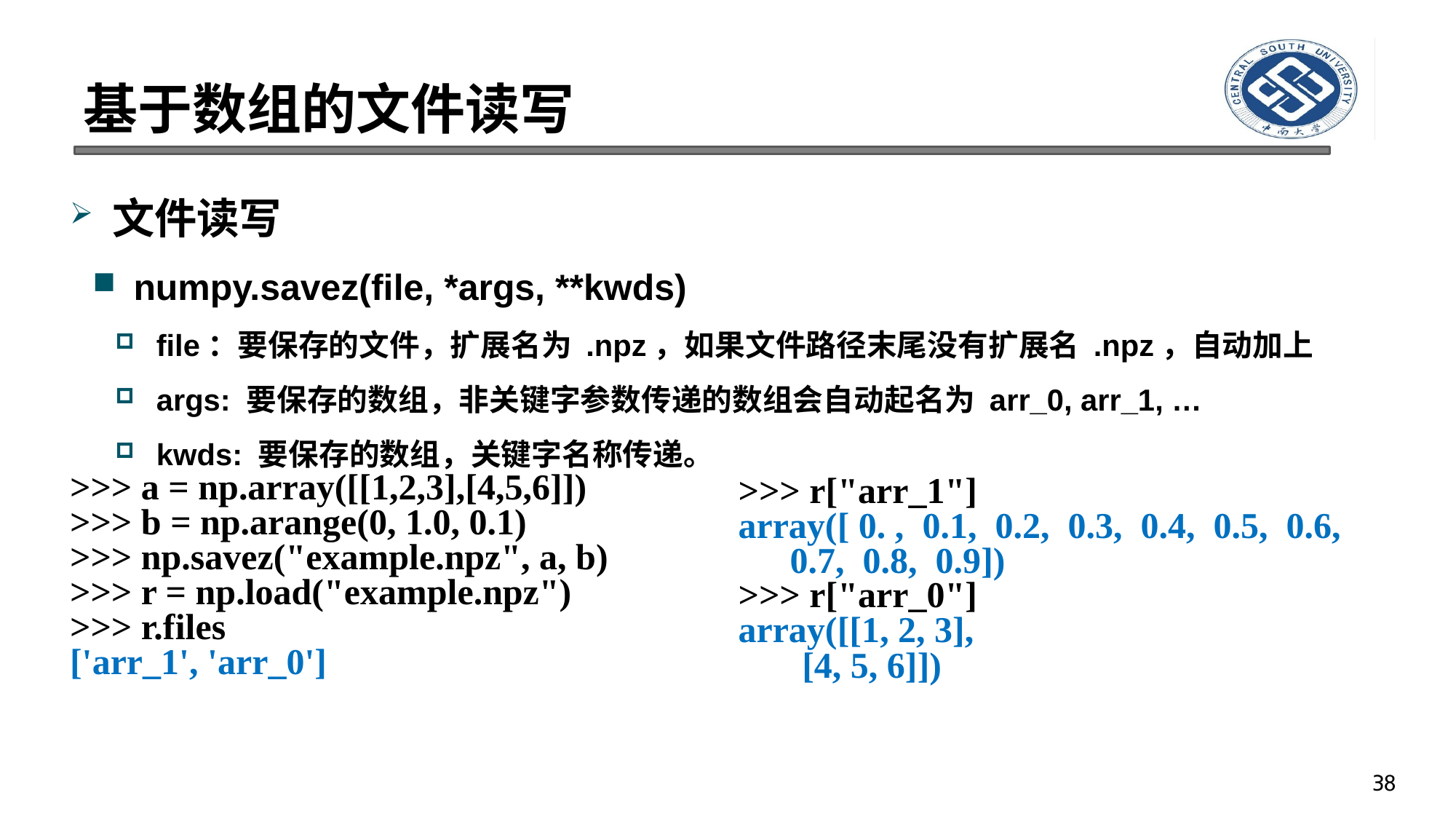

# 基于数组的文件读写
文件读写
numpy.savez(file, *args, **kwds)
file：要保存的文件，扩展名为 .npz，如果文件路径末尾没有扩展名 .npz，自动加上
args: 要保存的数组，非关键字参数传递的数组会自动起名为 arr_0, arr_1, …
kwds: 要保存的数组，关键字名称传递。
>>> a = np.array([[1,2,3],[4,5,6]])
>>> b = np.arange(0, 1.0, 0.1)
>>> np.savez("example.npz", a, b)
>>> r = np.load("example.npz")
>>> r.files
['arr_1', 'arr_0']

>>> r["arr_1"]
array([ 0. ,  0.1,  0.2,  0.3,  0.4,  0.5,  0.6,  0.7,  0.8,  0.9])
>>> r["arr_0"]
array([[1, 2, 3],
       [4, 5, 6]])
38